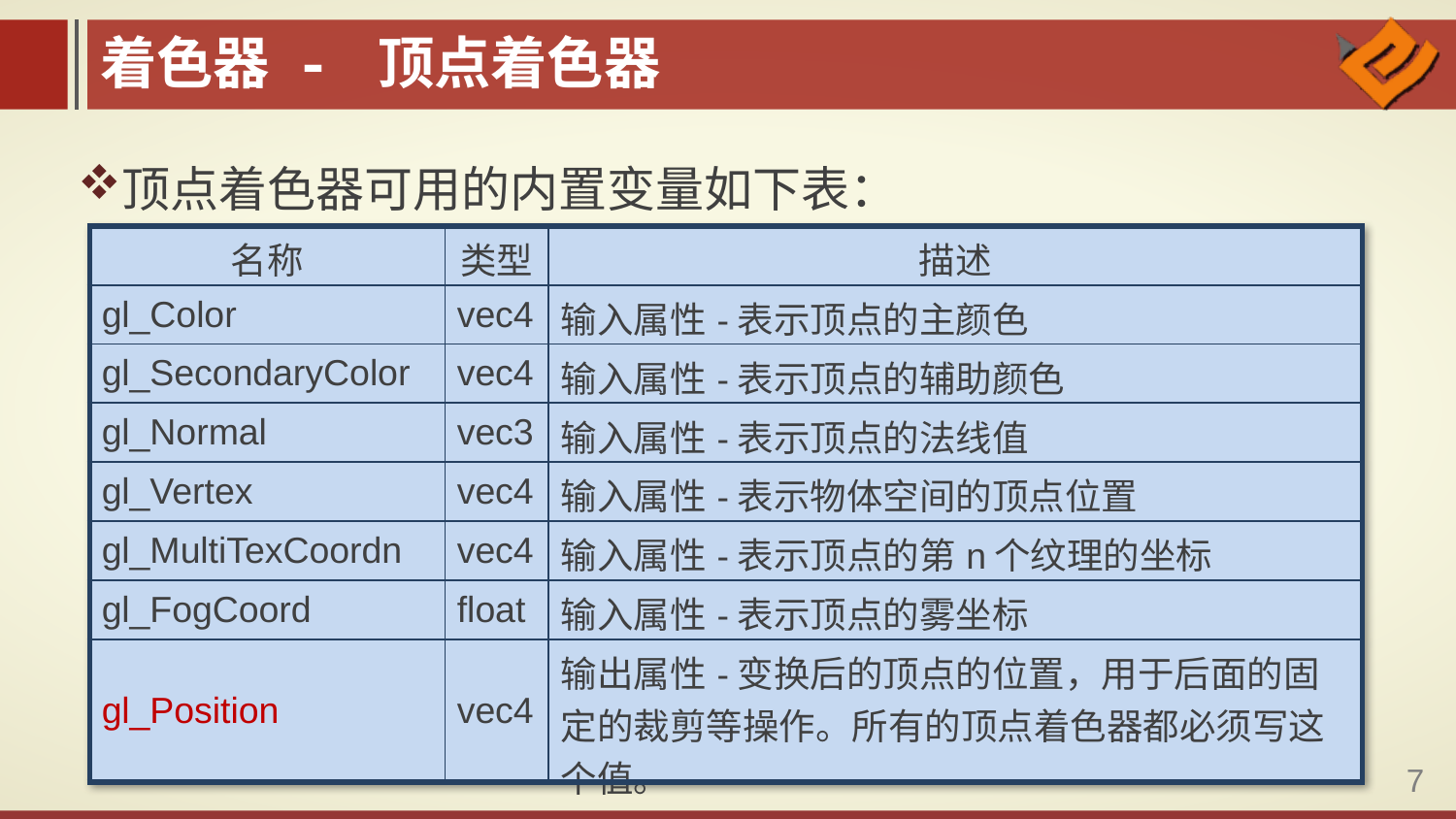

着色器 - 顶点着色器
顶点着色器可用的内置变量如下表：
| 名称 | 类型 | 描述 |
| --- | --- | --- |
| gl\_Color | vec4 | 输入属性-表示顶点的主颜色 |
| gl\_SecondaryColor | vec4 | 输入属性-表示顶点的辅助颜色 |
| gl\_Normal | vec3 | 输入属性-表示顶点的法线值 |
| gl\_Vertex | vec4 | 输入属性-表示物体空间的顶点位置 |
| gl\_MultiTexCoordn | vec4 | 输入属性-表示顶点的第n个纹理的坐标 |
| gl\_FogCoord | float | 输入属性-表示顶点的雾坐标 |
| gl\_Position | vec4 | 输出属性-变换后的顶点的位置，用于后面的固定的裁剪等操作。所有的顶点着色器都必须写这个值。 |